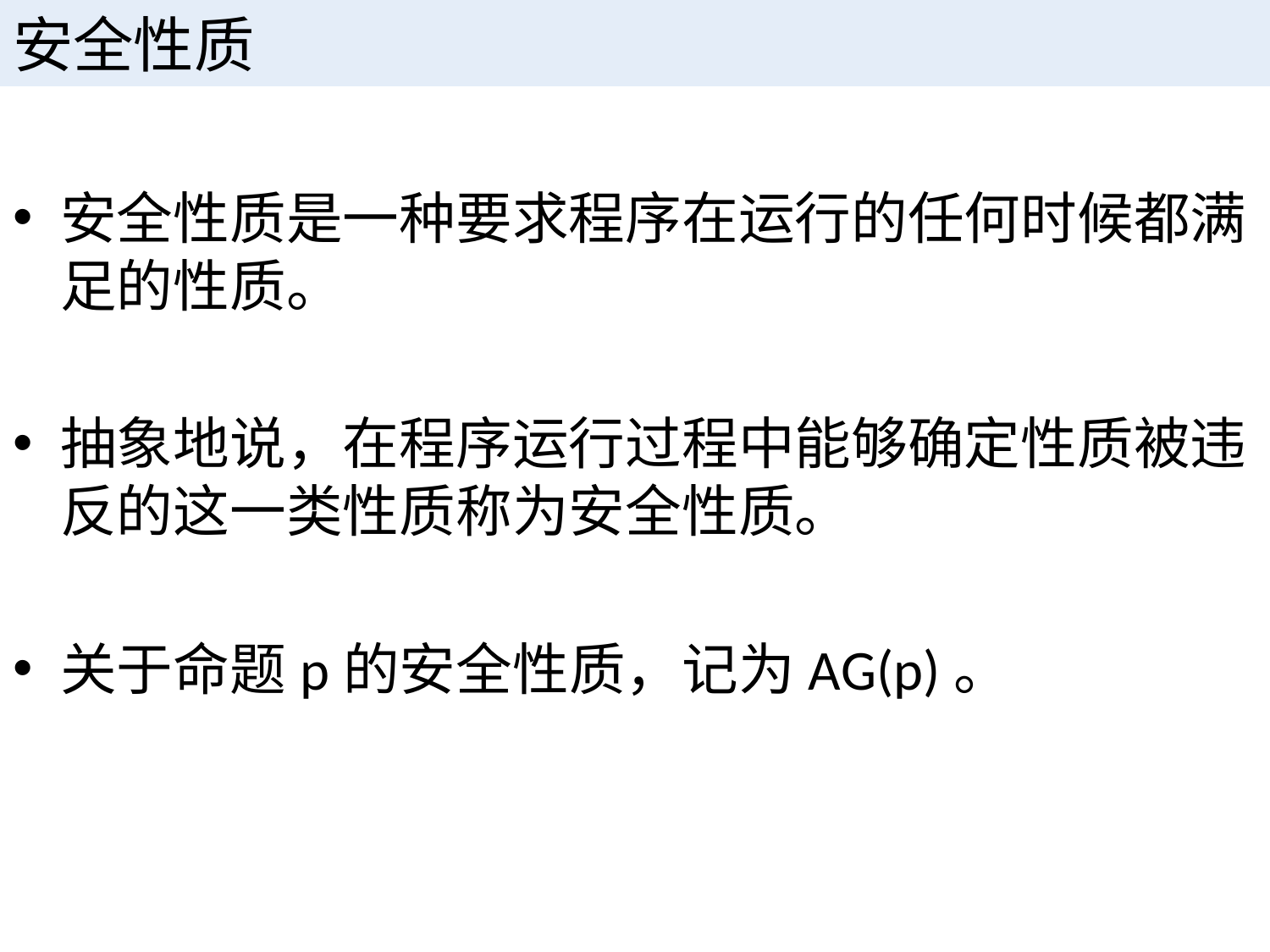

# 安全性质
安全性质是一种要求程序在运行的任何时候都满足的性质。

抽象地说，在程序运行过程中能够确定性质被违反的这一类性质称为安全性质。

关于命题p的安全性质，记为AG(p)。